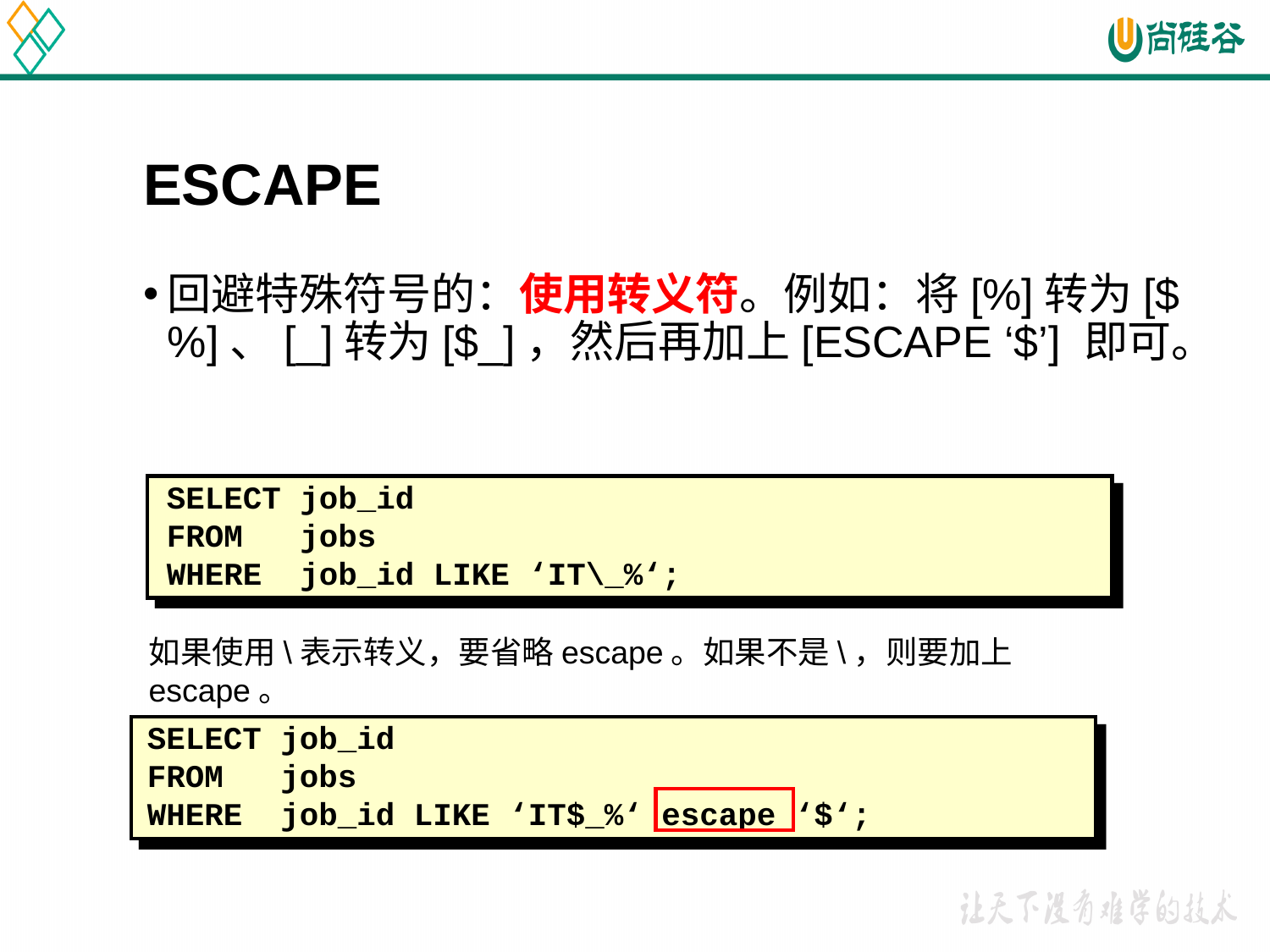

ESCAPE
回避特殊符号的：使用转义符。例如：将[%]转为[$%]、[_]转为[$_]，然后再加上[ESCAPE ‘$’] 即可。
SELECT job_id
FROM   jobs
WHERE  job_id LIKE ‘IT\_%‘;

如果使用\表示转义，要省略escape。如果不是\，则要加上escape。
SELECT job_id
FROM   jobs
WHERE  job_id LIKE ‘IT$_%‘ escape ‘$‘;